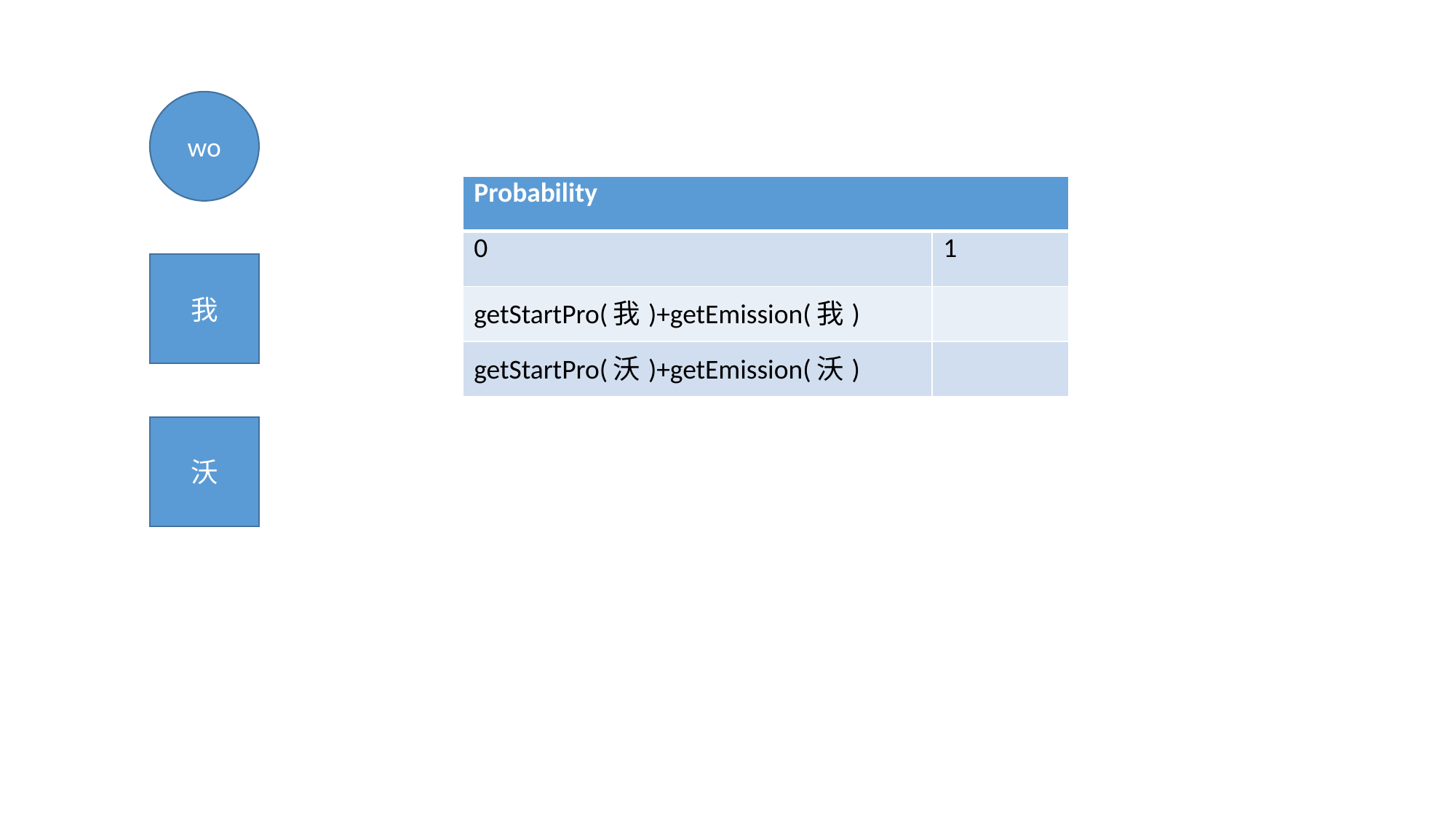

wo
#
| Probability |  |
| --- | --- |
| 0 | 1 |
| getStartPro(我)+getEmission(我) |  |
| getStartPro(沃)+getEmission(沃) |  |
我
沃